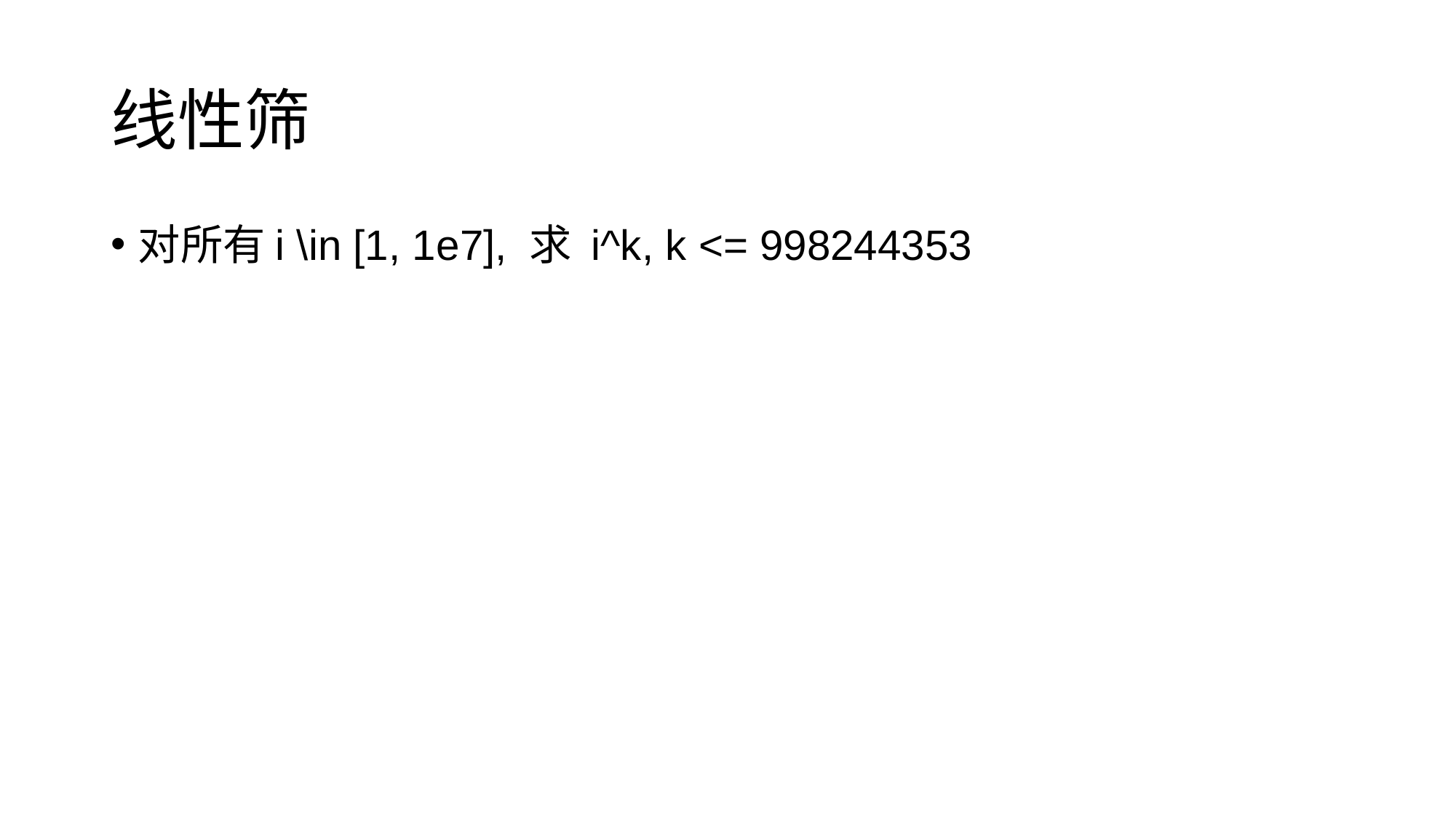

# 线性筛
对所有i \in [1, 1e7], 求 i^k, k <= 998244353